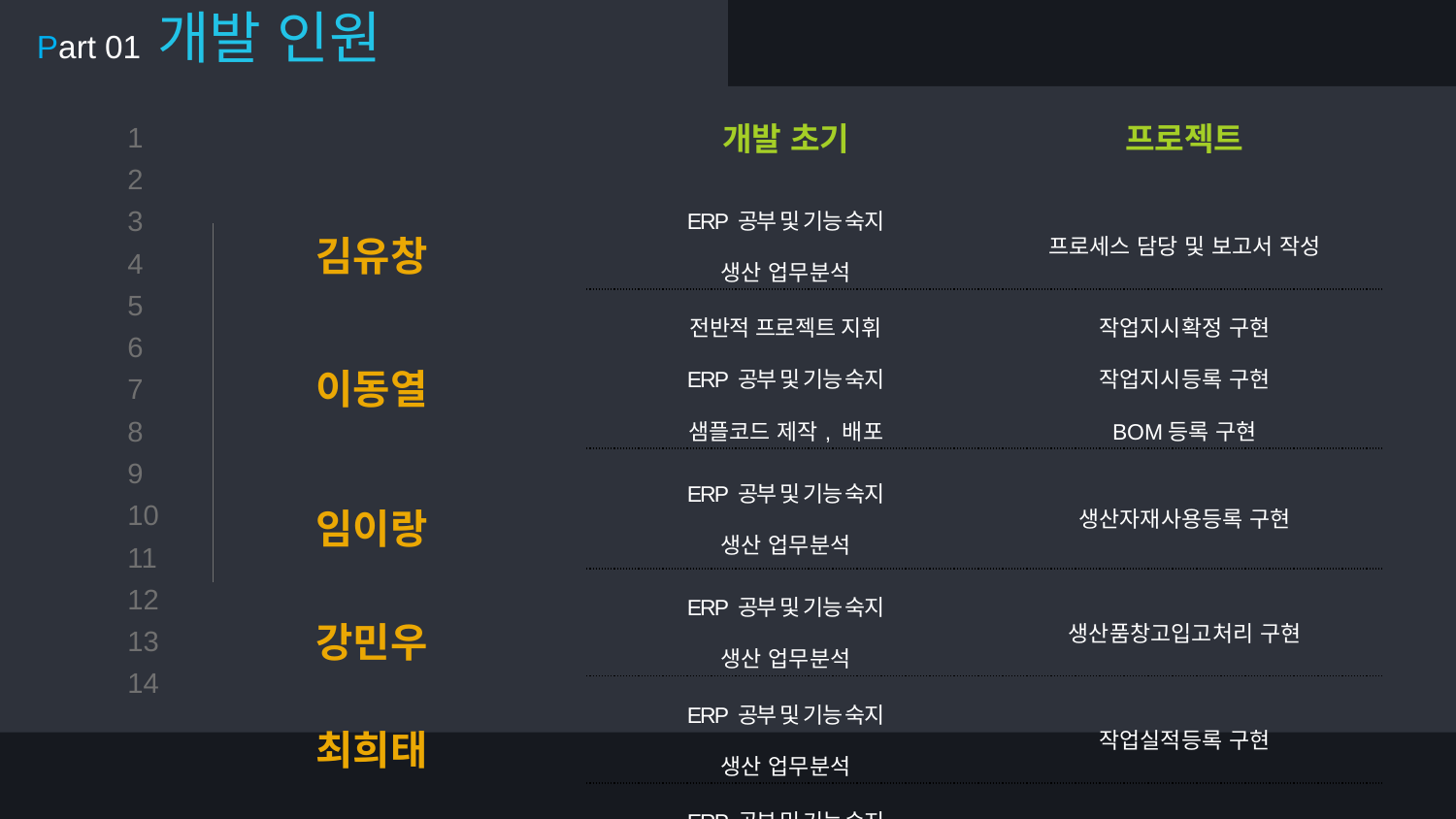

Part 01 개발 인원
|  |  | 개발 초기 | 프로젝트 |
| --- | --- | --- | --- |
|  |  |  |  |
| 김유창 |  | ERP 공부 및 기능 숙지 생산 업무분석 | 프로세스 담당 및 보고서 작성 |
| 이동열 |  | 전반적 프로젝트 지휘 ERP 공부 및 기능 숙지 샘플코드 제작, 배포 | 작업지시확정 구현 작업지시등록 구현 BOM등록 구현 |
| 임이랑 |  | ERP 공부 및 기능 숙지 생산 업무분석 | 생산자재사용등록 구현 |
| 강민우 |  | ERP 공부 및 기능 숙지 생산 업무분석 | 생산품창고입고처리 구현 |
| 최희태 |  | ERP 공부 및 기능 숙지 생산 업무분석 | 작업실적등록 구현 |
| 임성수 |  | ERP 공부 및 기능 숙지 생산 업무분석 | 작업지시확정 구현 |